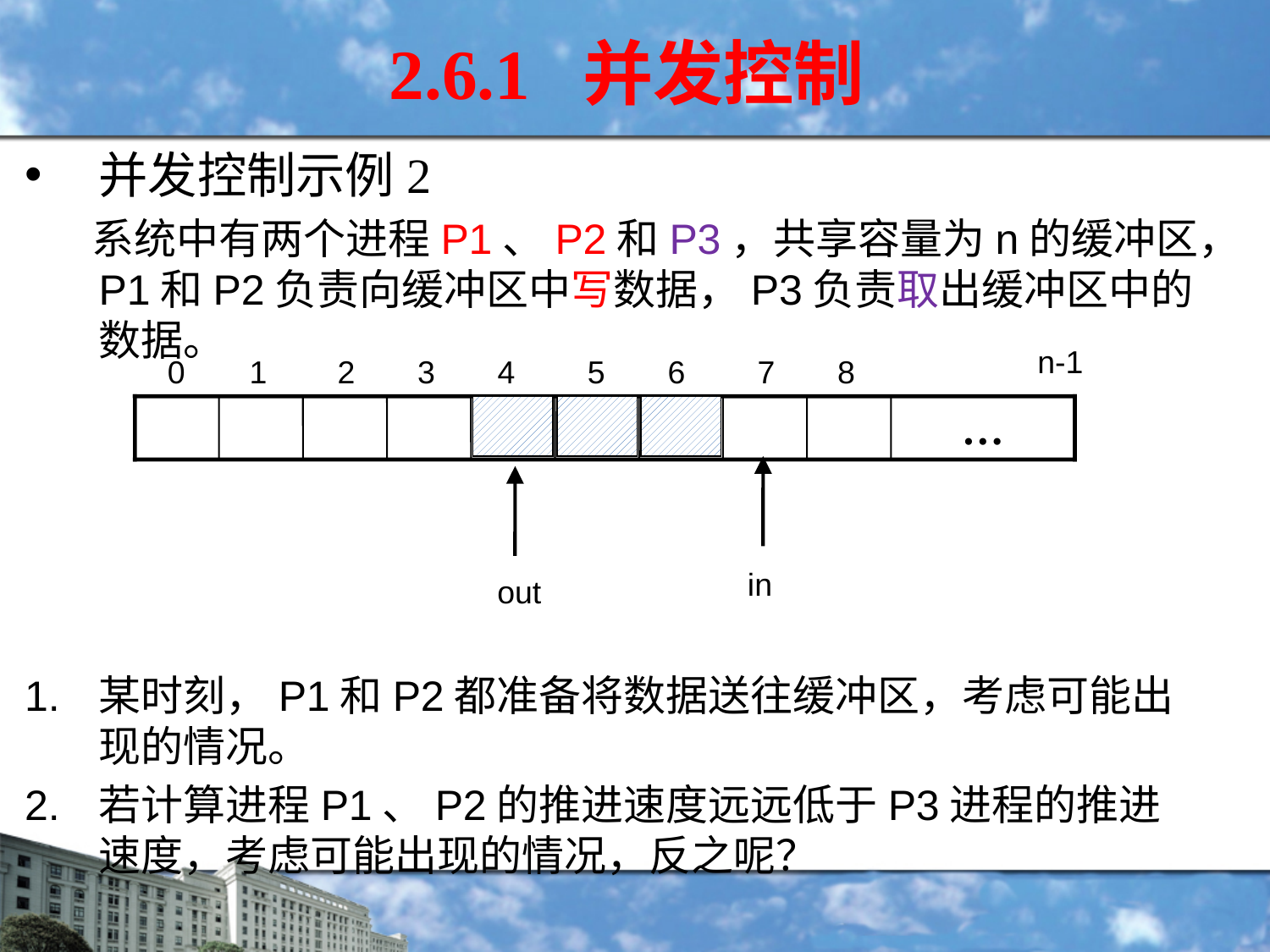

2.6.1  并发控制
并发控制示例2
      系统中有两个进程P1、P2和P3，共享容量为n的缓冲区，P1和P2负责向缓冲区中写数据，P3负责取出缓冲区中的数据。

某时刻，P1和P2都准备将数据送往缓冲区，考虑可能出现的情况。
若计算进程P1、P2的推进速度远远低于P3进程的推进速度，考虑可能出现的情况，反之呢？
n-1
0
1
2
3
4
5
6
7
8

…

in
out